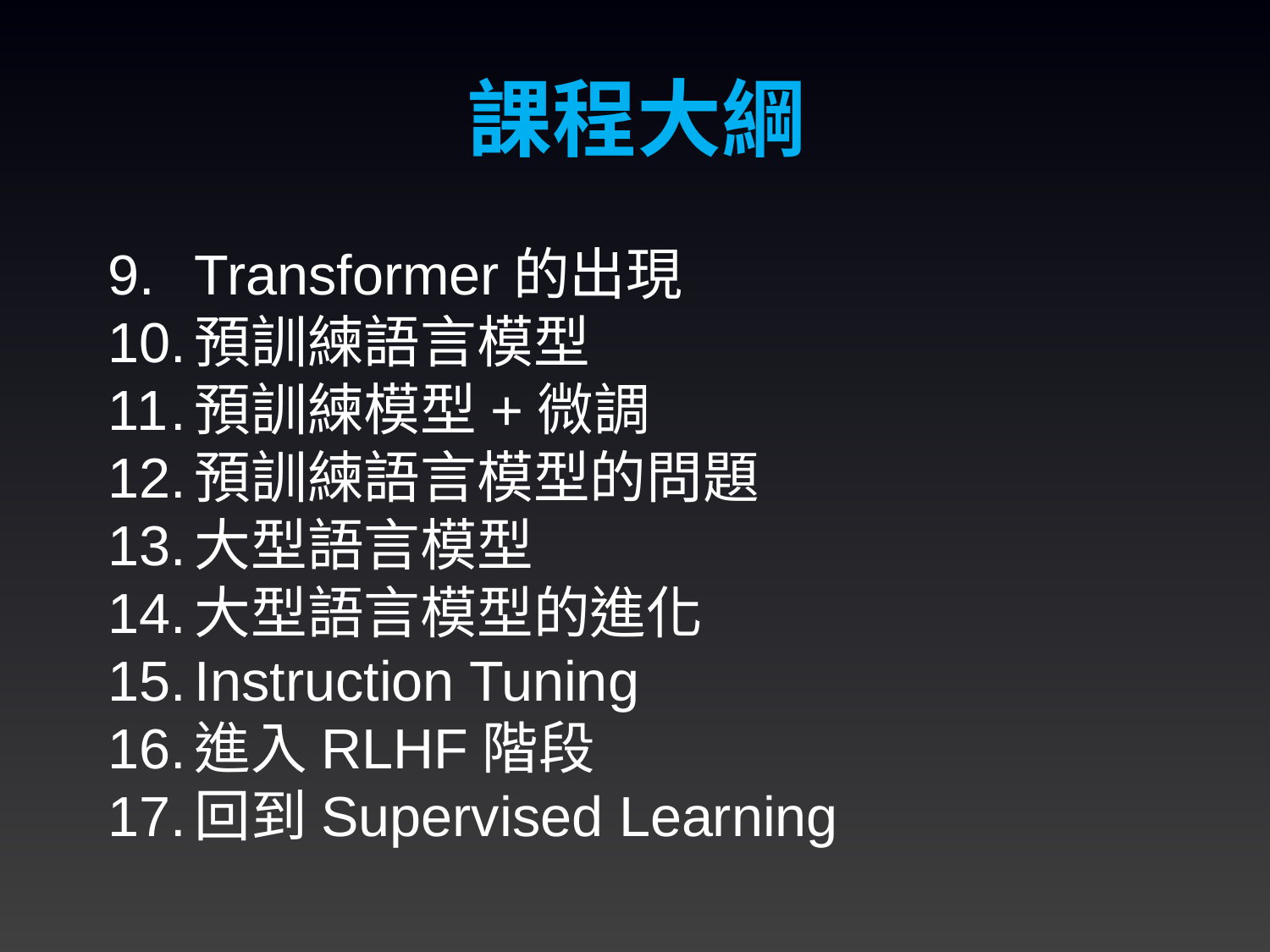

課程大綱
Transformer的出現
預訓練語言模型
預訓練模型+微調
預訓練語言模型的問題
大型語言模型
大型語言模型的進化
Instruction Tuning
進入RLHF階段
回到Supervised Learning